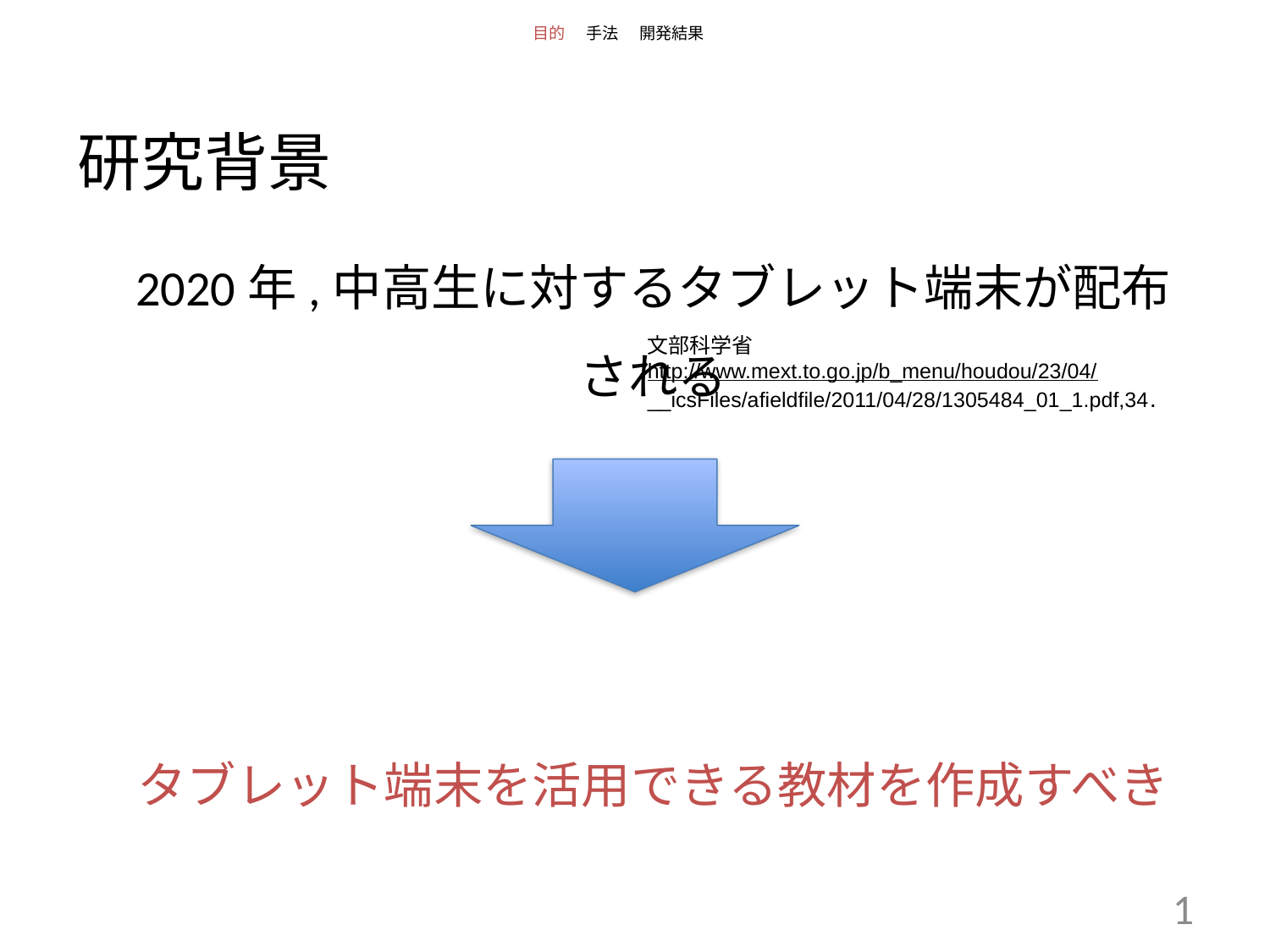

# 目的		手法		開発結果
研究背景
2020年,中高生に対するタブレット端末が配布される

タブレット端末を活用できる教材を作成すべき

文部科学省
http://www.mext.to.go.jp/b_menu/houdou/23/04/__icsFiles/afieldfile/2011/04/28/1305484_01_1.pdf,34.

1